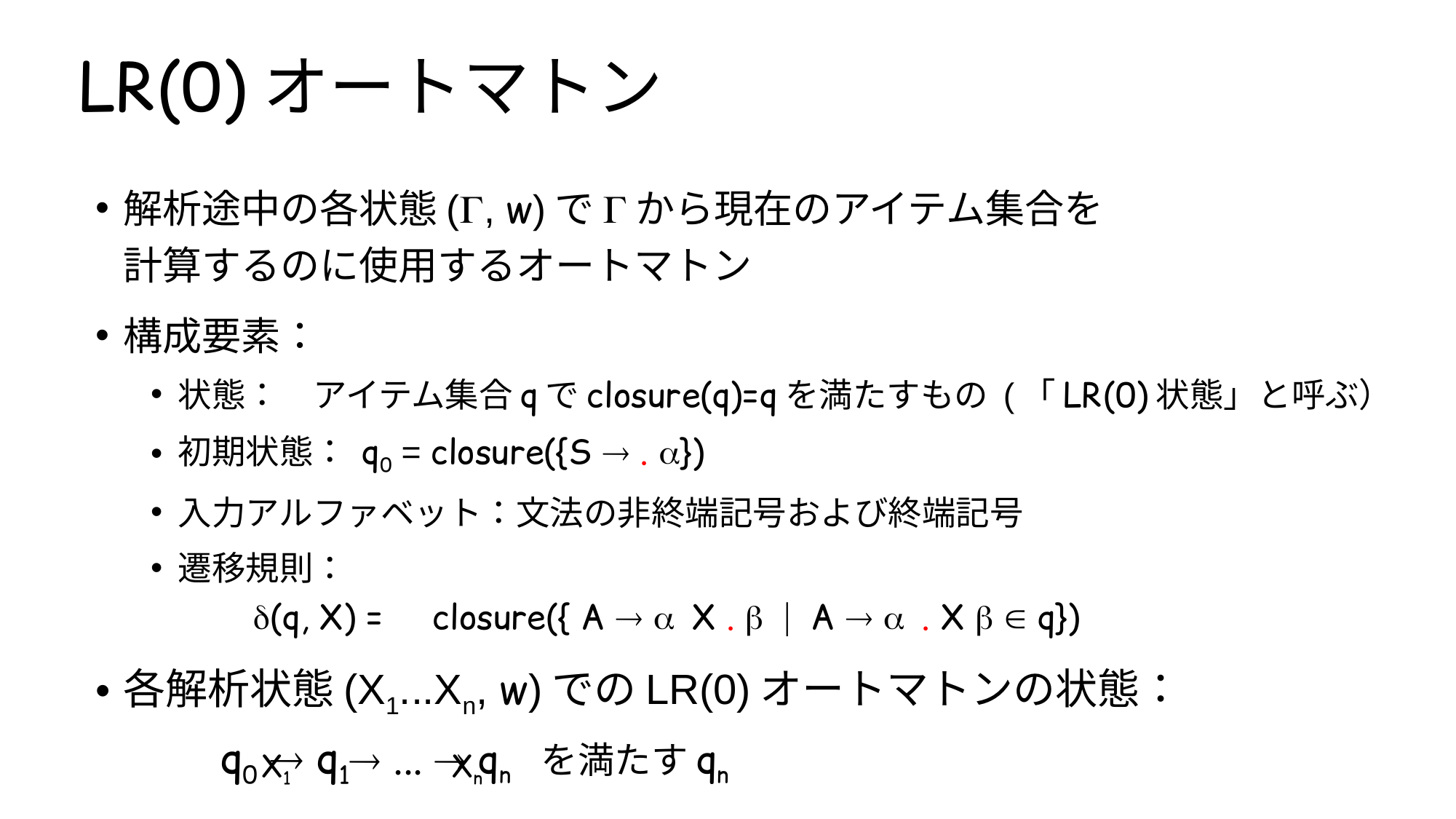

# LR(0)オートマトン
解析途中の各状態(Γ, w)でΓから現在のアイテム集合を
計算するのに使用するオートマトン
構成要素：
状態：　アイテム集合qでclosure(q)=qを満たすもの (「LR(0)状態」と呼ぶ）
初期状態： q0 = closure({S → . α})
入力アルファベット：文法の非終端記号および終端記号
遷移規則：
　　δ(q, X) =　closure({ A → α X . β | A → α . X β ∈ q})
各解析状態(X1...Xn, w)でのLR(0)オートマトンの状態：
　　 q0 → q1→ ... → qn  を満たすqn
X1
Xn